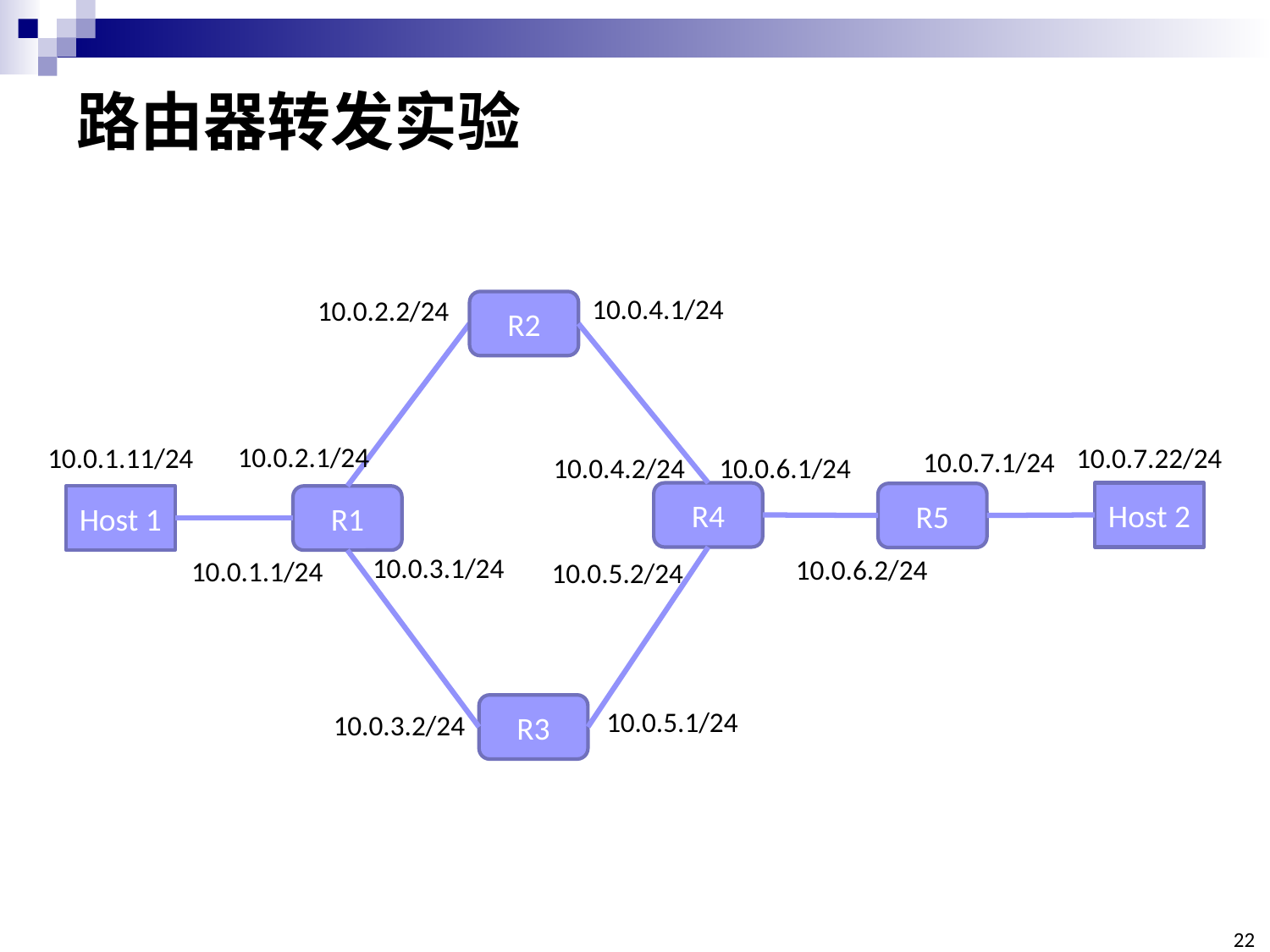

# 路由器转发实验
10.0.4.1/24
10.0.2.2/24
R2
10.0.2.1/24
10.0.1.11/24
Host 1
10.0.7.22/24
Host 2
10.0.7.1/24
10.0.4.2/24
10.0.6.1/24
R4
R5
R1
10.0.3.1/24
10.0.6.2/24
10.0.1.1/24
10.0.5.2/24
R3
10.0.5.1/24
10.0.3.2/24
22